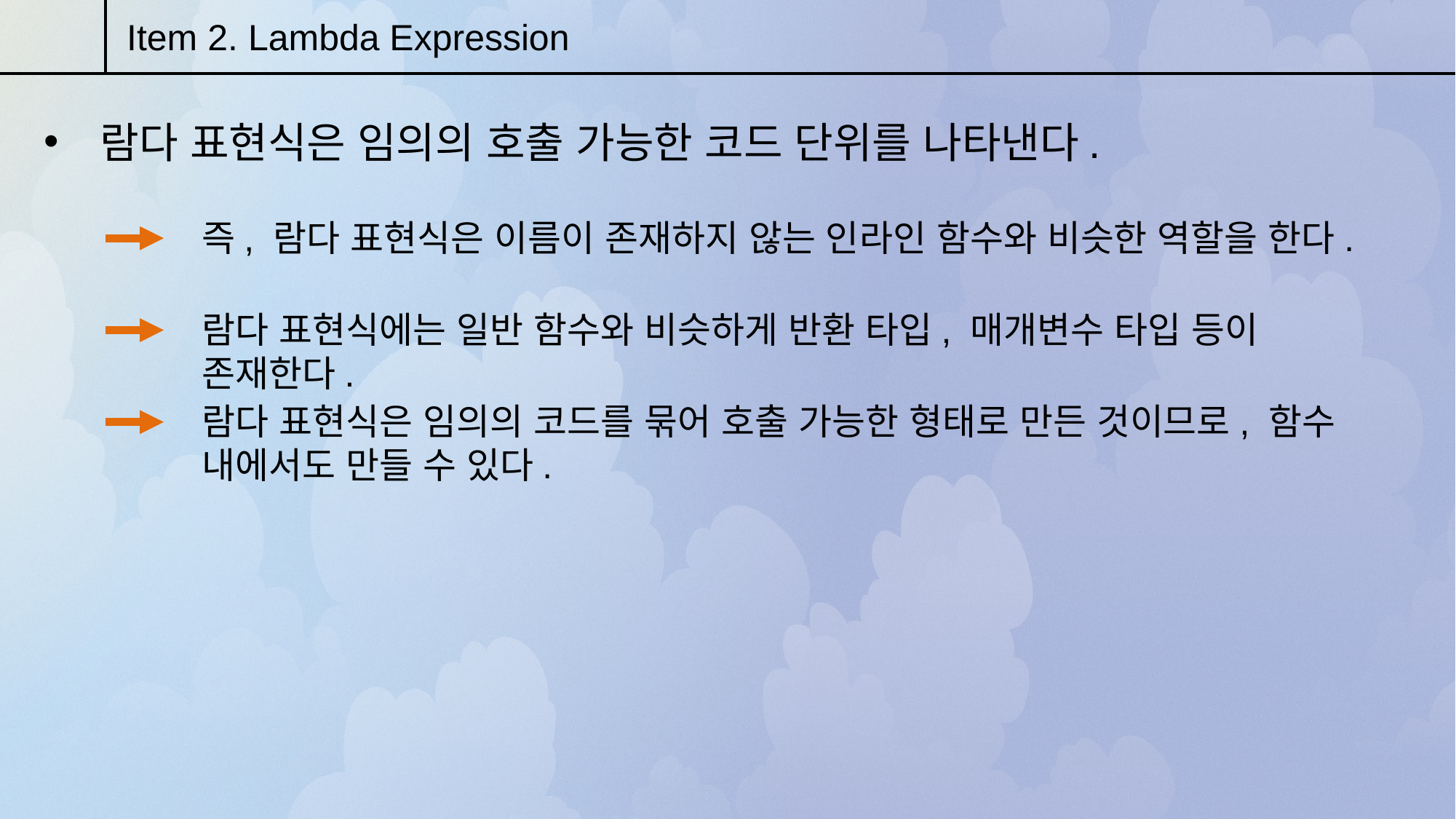

Item 2. Lambda Expression
 람다 표현식은 임의의 호출 가능한 코드 단위를 나타낸다.
즉, 람다 표현식은 이름이 존재하지 않는 인라인 함수와 비슷한 역할을 한다.
람다 표현식에는 일반 함수와 비슷하게 반환 타입, 매개변수 타입 등이 존재한다.
람다 표현식은 임의의 코드를 묶어 호출 가능한 형태로 만든 것이므로, 함수 내에서도 만들 수 있다.